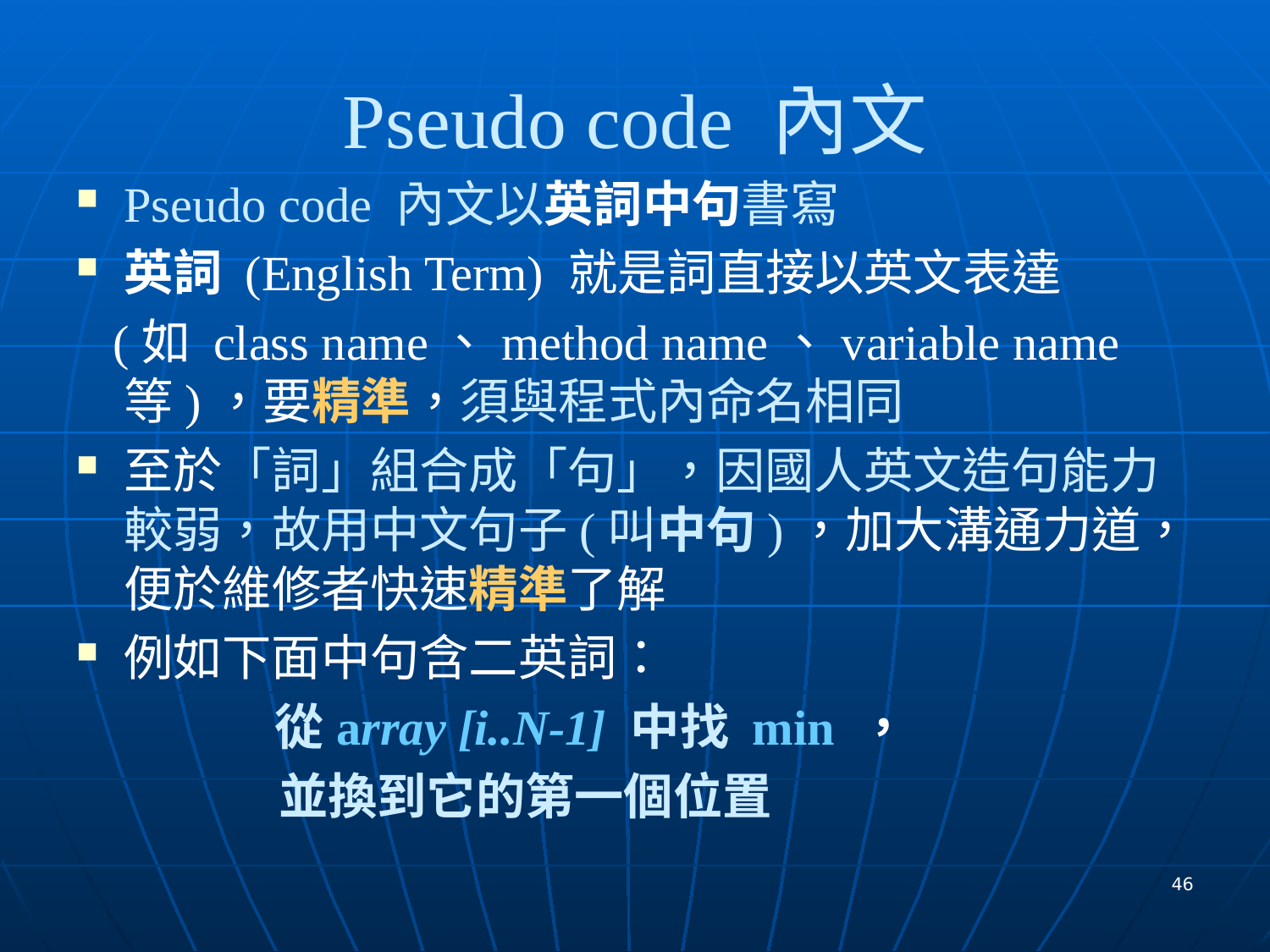

# Pseudo code 內文
Pseudo code 內文以英詞中句書寫
英詞 (English Term) 就是詞直接以英文表達
   (如 class name、method name、variable name等)，要精準，須與程式內命名相同
至於「詞」組合成「句」，因國人英文造句能力較弱，故用中文句子(叫中句)，加大溝通力道，便於維修者快速精準了解
例如下面中句含二英詞：
                 從array [i..N-1] 中找 min ，
                 並換到它的第一個位置
46